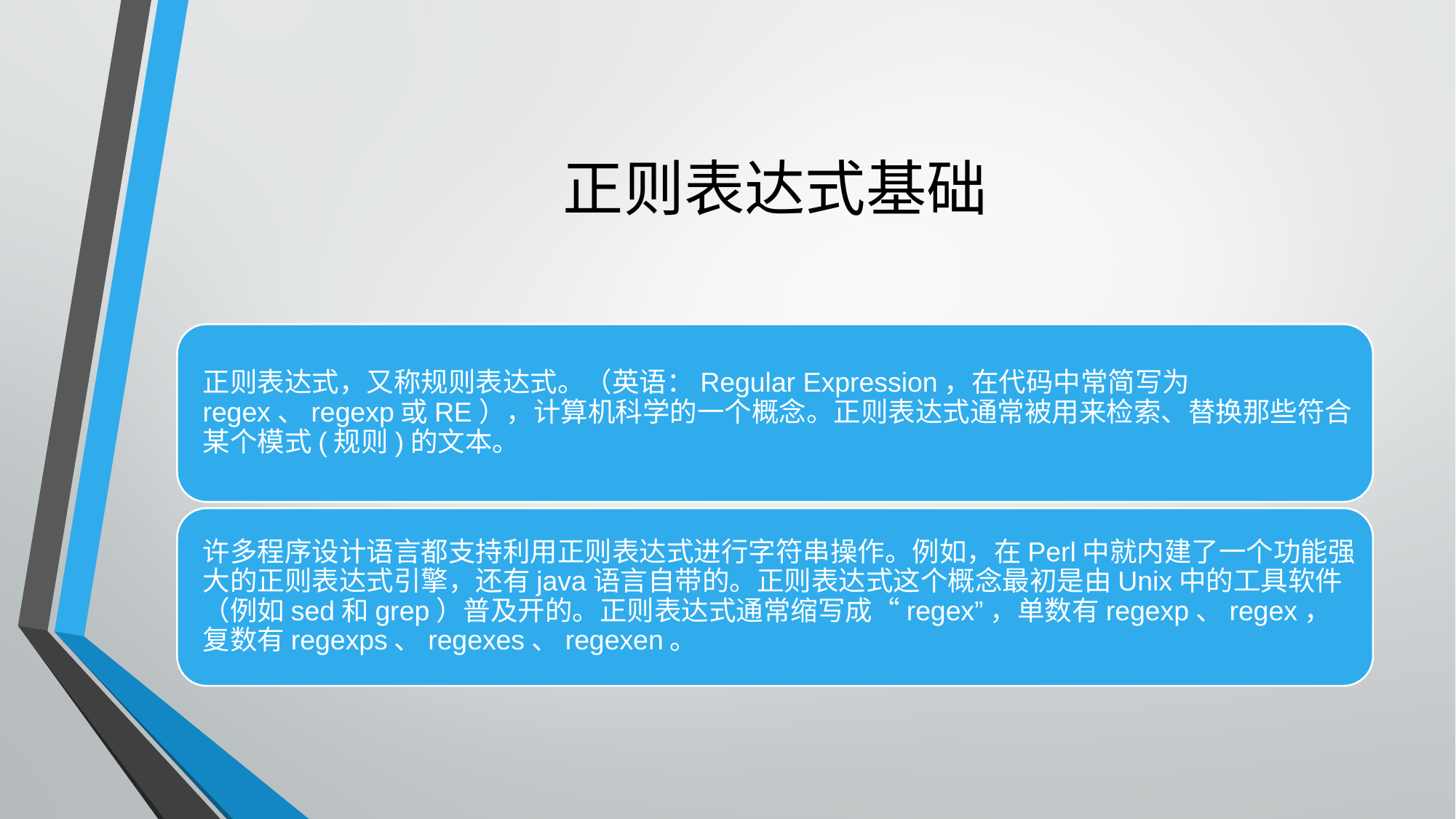

# 正则表达式基础
正则表达式，又称规则表达式。（英语：Regular Expression，在代码中常简写为regex、regexp或RE），计算机科学的一个概念。正则表达式通常被用来检索、替换那些符合某个模式(规则)的文本。
许多程序设计语言都支持利用正则表达式进行字符串操作。例如，在Perl中就内建了一个功能强大的正则表达式引擎，还有java语言自带的。正则表达式这个概念最初是由Unix中的工具软件（例如sed和grep）普及开的。正则表达式通常缩写成“regex”，单数有regexp、regex，复数有regexps、regexes、regexen。